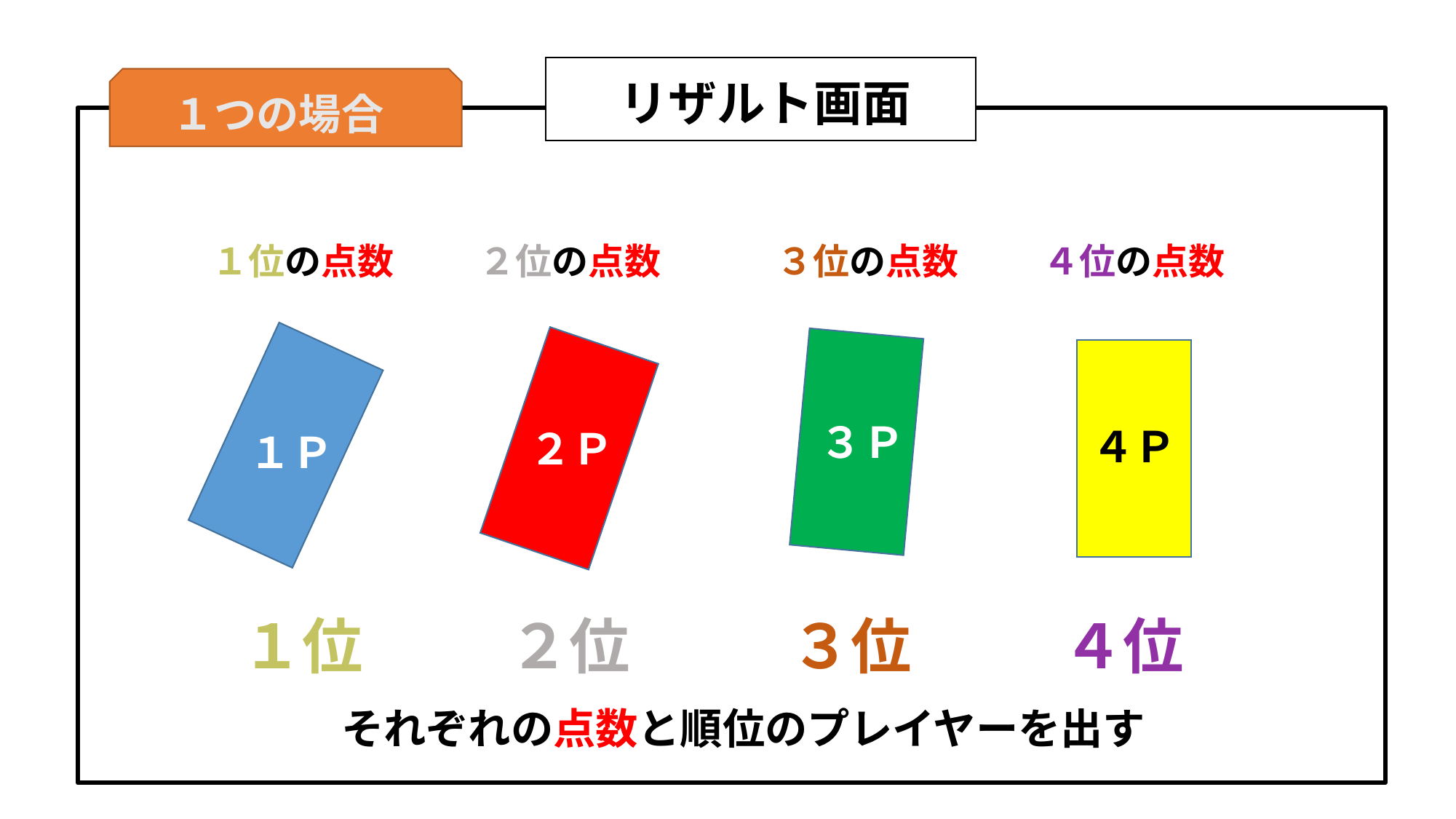

リザルト画面

１つの場合

３位の点数
４位の点数
１位の点数
２位の点数

３Ｐ
４Ｐ
２Ｐ
１Ｐ
１位
２位
３位
４位
それぞれの点数と順位のプレイヤーを出す